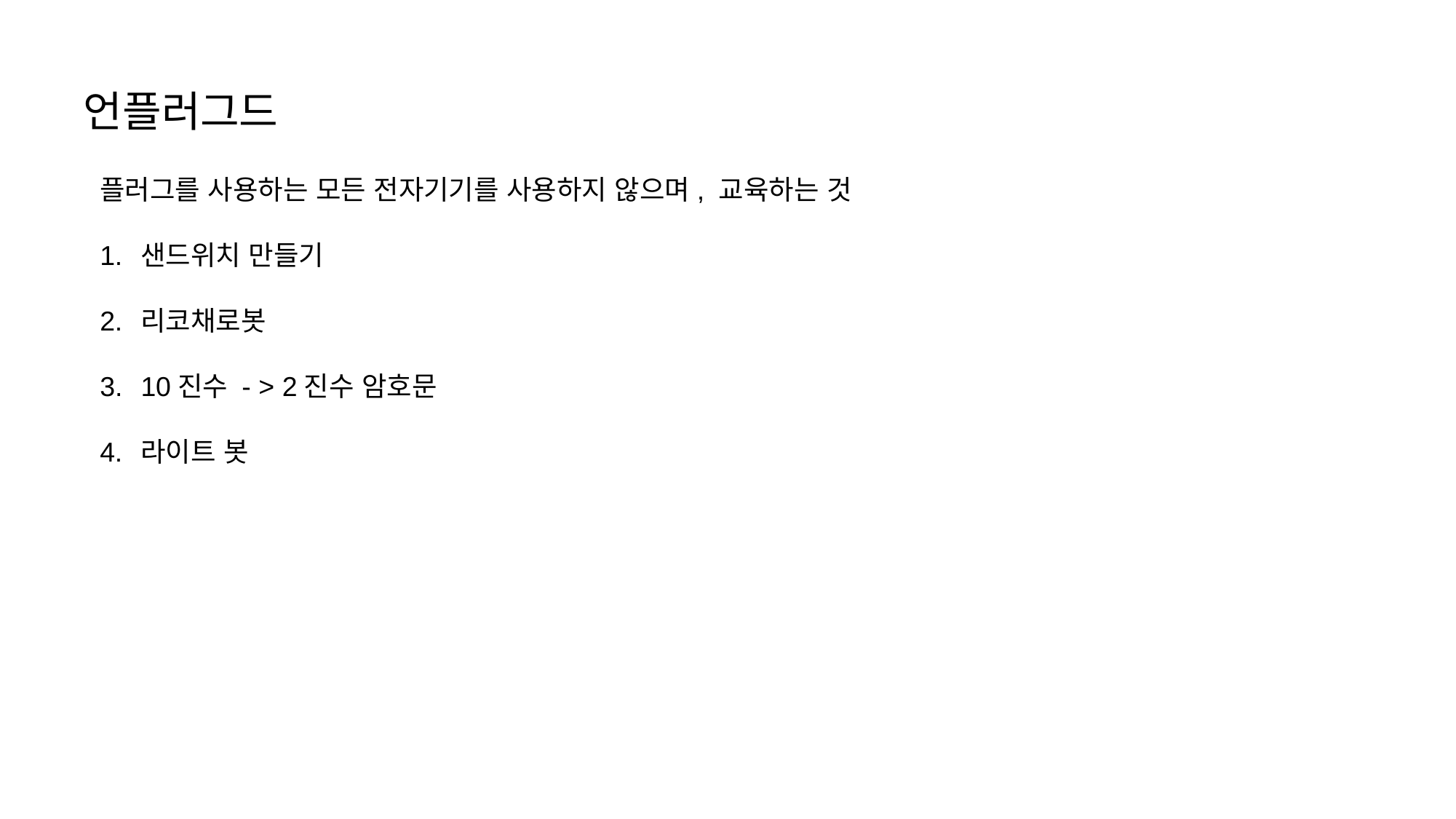

언플러그드
플러그를 사용하는 모든 전자기기를 사용하지 않으며, 교육하는 것

샌드위치 만들기

리코채로봇

10진수 - > 2진수 암호문

라이트 봇